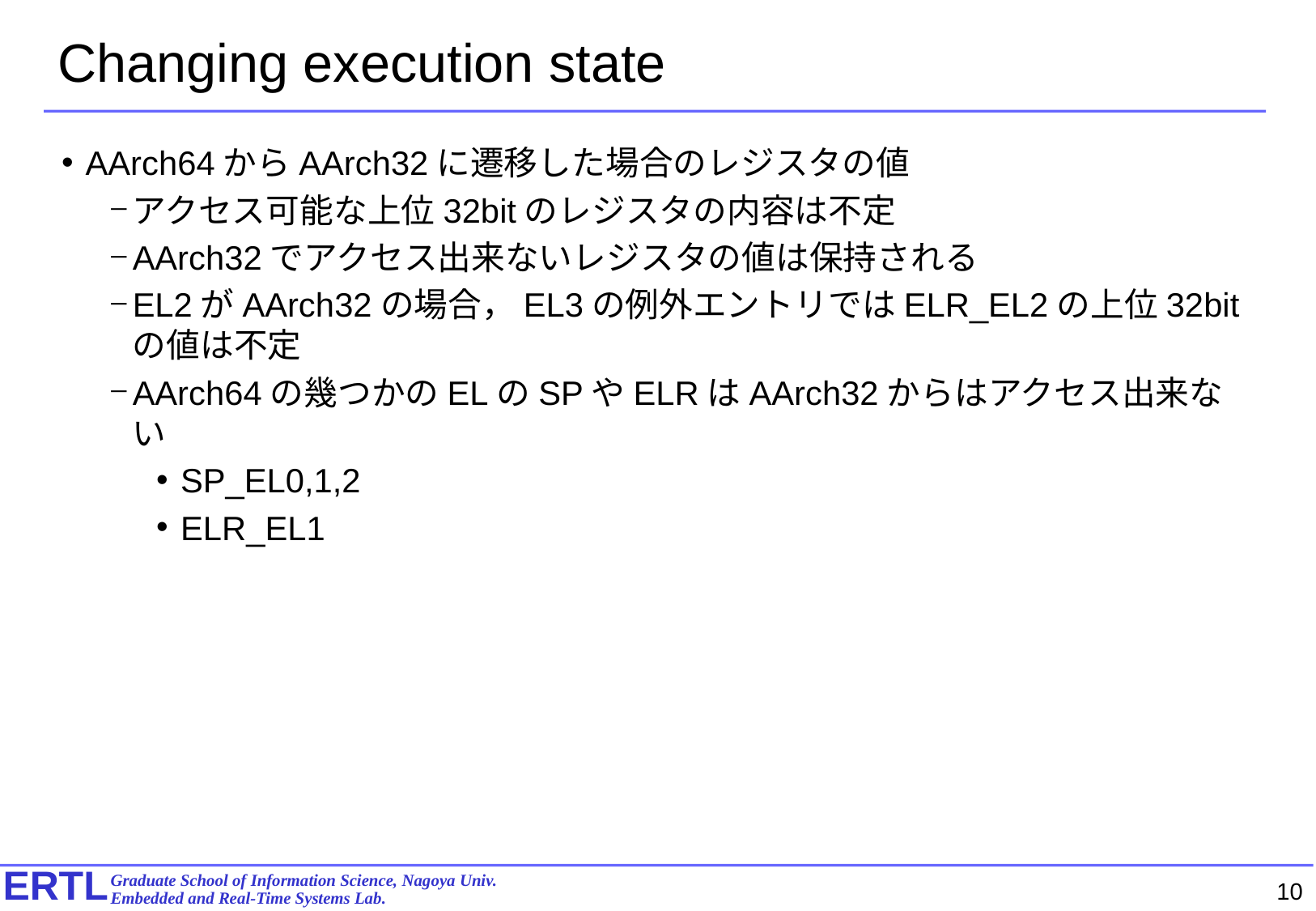

# Changing execution state
AArch64からAArch32に遷移した場合のレジスタの値
アクセス可能な上位32bitのレジスタの内容は不定
AArch32でアクセス出来ないレジスタの値は保持される
EL2がAArch32の場合，EL3の例外エントリではELR_EL2の上位32bitの値は不定
AArch64の幾つかのELのSPやELRはAArch32からはアクセス出来ない
SP_EL0,1,2
ELR_EL1

10